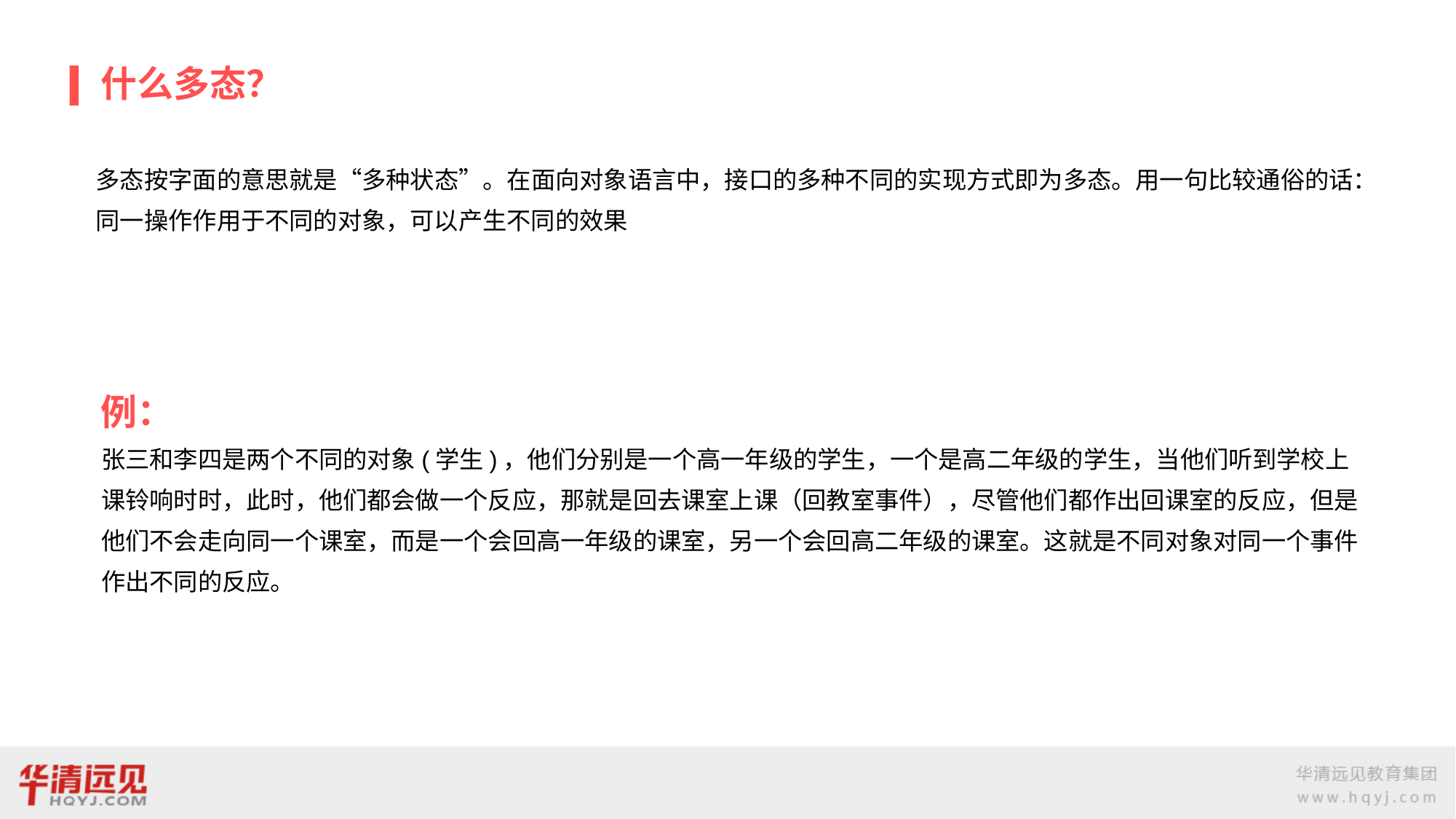

# 什么多态？
多态按字面的意思就是“多种状态”。在面向对象语言中，接口的多种不同的实现方式即为多态。用一句比较通俗的话：同一操作作用于不同的对象，可以产生不同的效果

例：
张三和李四是两个不同的对象(学生)，他们分别是一个高一年级的学生，一个是高二年级的学生，当他们听到学校上课铃响时时，此时，他们都会做一个反应，那就是回去课室上课（回教室事件），尽管他们都作出回课室的反应，但是他们不会走向同一个课室，而是一个会回高一年级的课室，另一个会回高二年级的课室。这就是不同对象对同一个事件作出不同的反应。